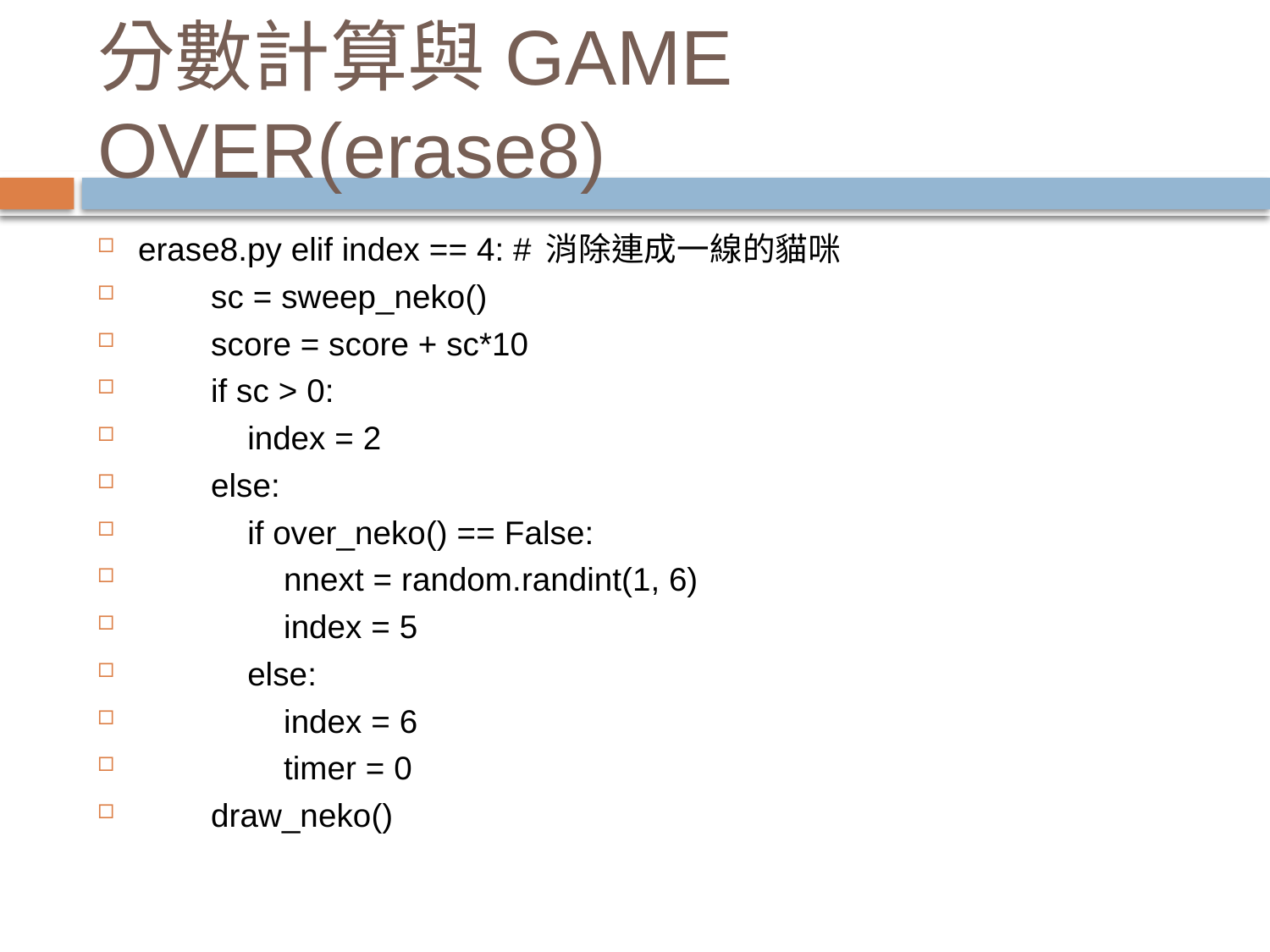

# 分數計算與GAME OVER(erase8)
erase8.py elif index == 4: # 消除連成一線的貓咪
        sc = sweep_neko()
        score = score + sc*10
        if sc > 0:
            index = 2
        else:
            if over_neko() == False:
                nnext = random.randint(1, 6)
                index = 5
            else:
                index = 6
                timer = 0
        draw_neko()